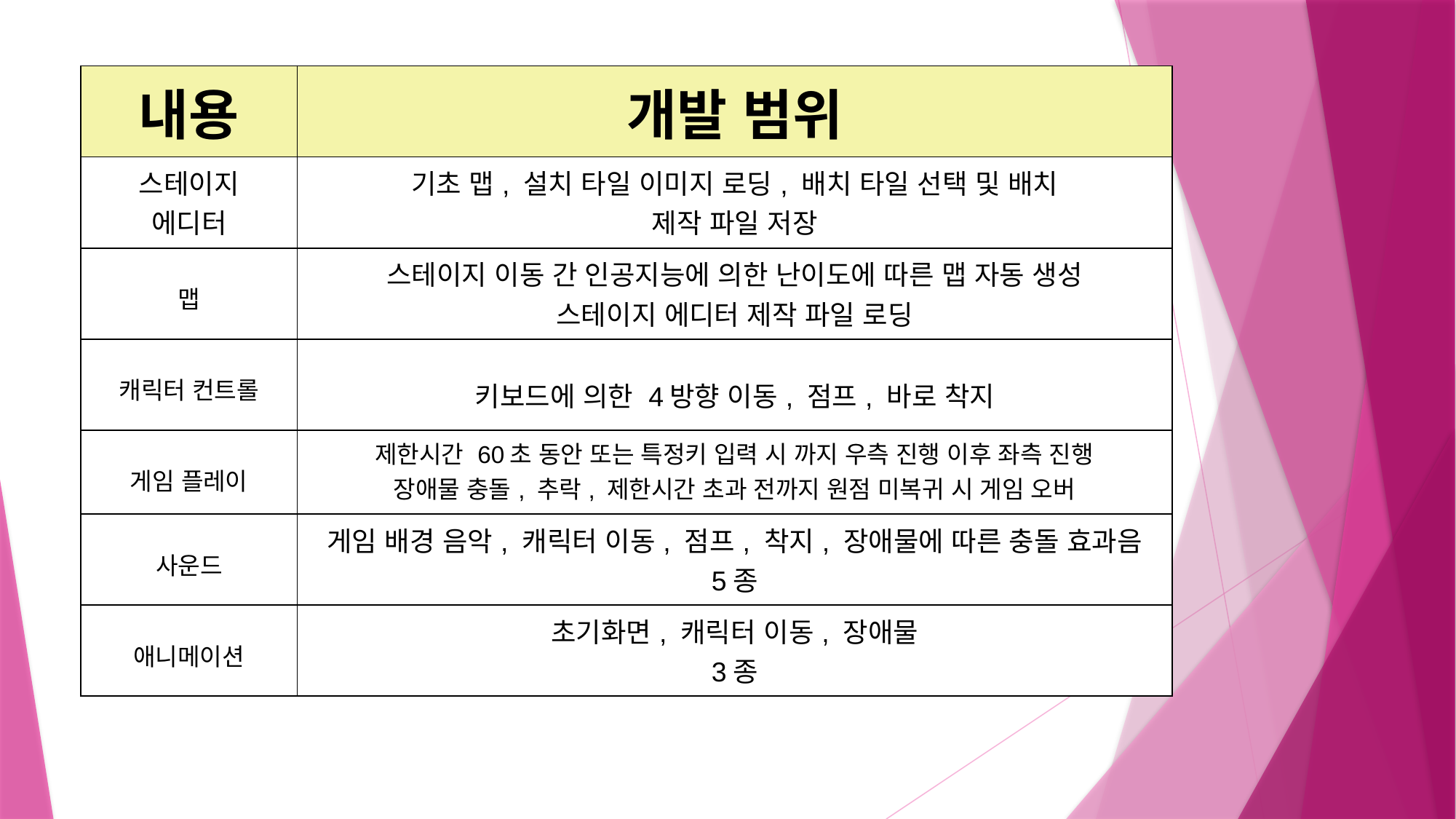

| 내용 | 개발 범위 |
| --- | --- |
| 스테이지 에디터 | 기초 맵, 설치 타일 이미지 로딩, 배치 타일 선택 및 배치 제작 파일 저장 |
| 맵 | 스테이지 이동 간 인공지능에 의한 난이도에 따른 맵 자동 생성 스테이지 에디터 제작 파일 로딩 |
| 캐릭터 컨트롤 | 키보드에 의한 4방향 이동, 점프, 바로 착지 |
| 게임 플레이 | 제한시간 60초 동안 또는 특정키 입력 시 까지 우측 진행 이후 좌측 진행 장애물 충돌, 추락, 제한시간 초과 전까지 원점 미복귀 시 게임 오버 |
| 사운드 | 게임 배경 음악, 캐릭터 이동, 점프, 착지, 장애물에 따른 충돌 효과음 5종 |
| 애니메이션 | 초기화면, 캐릭터 이동, 장애물 3종 |